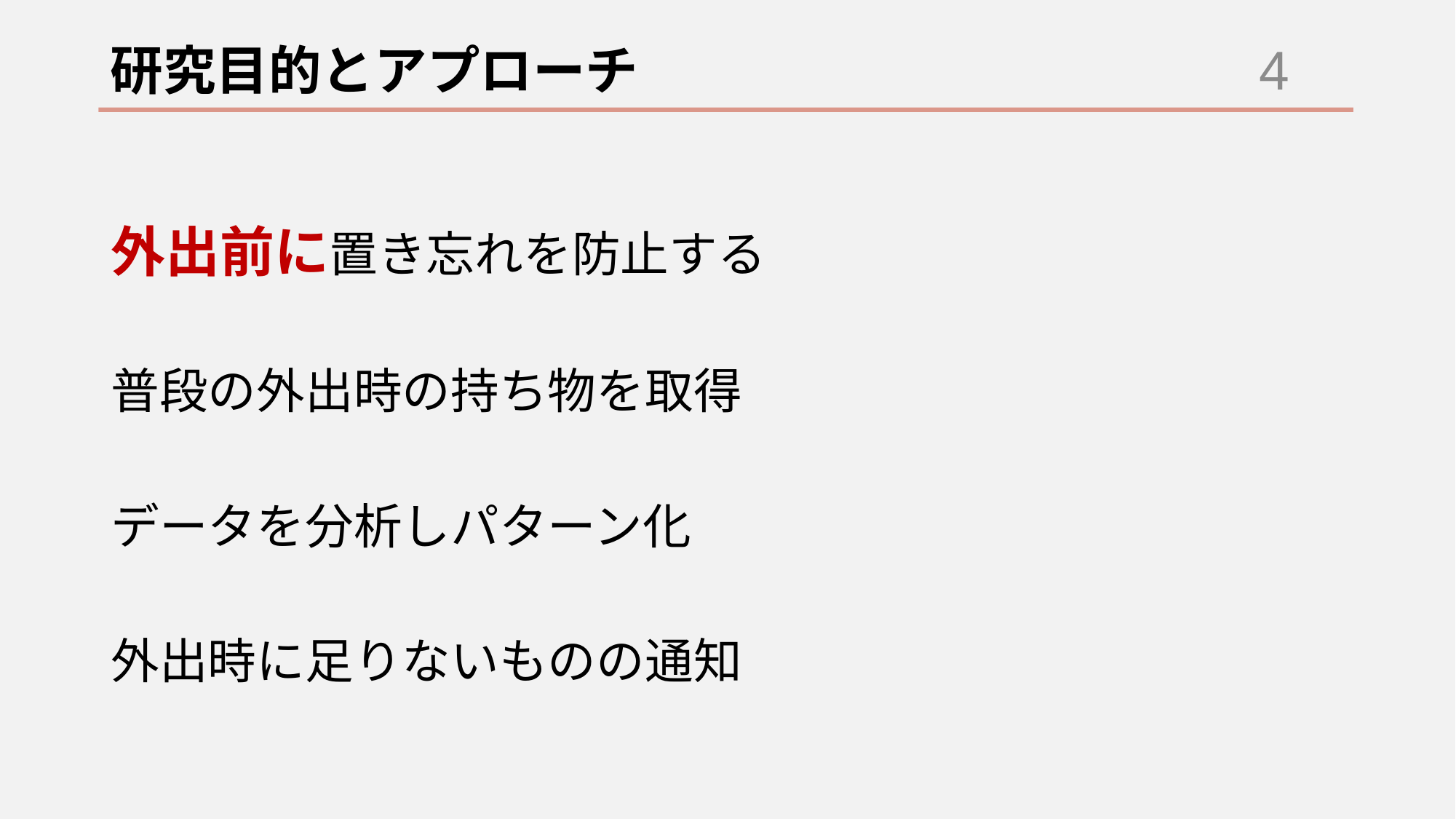

# 研究目的とアプローチ
4

外出前に置き忘れを防止する

普段の外出時の持ち物を取得

データを分析しパターン化

外出時に足りないものの通知